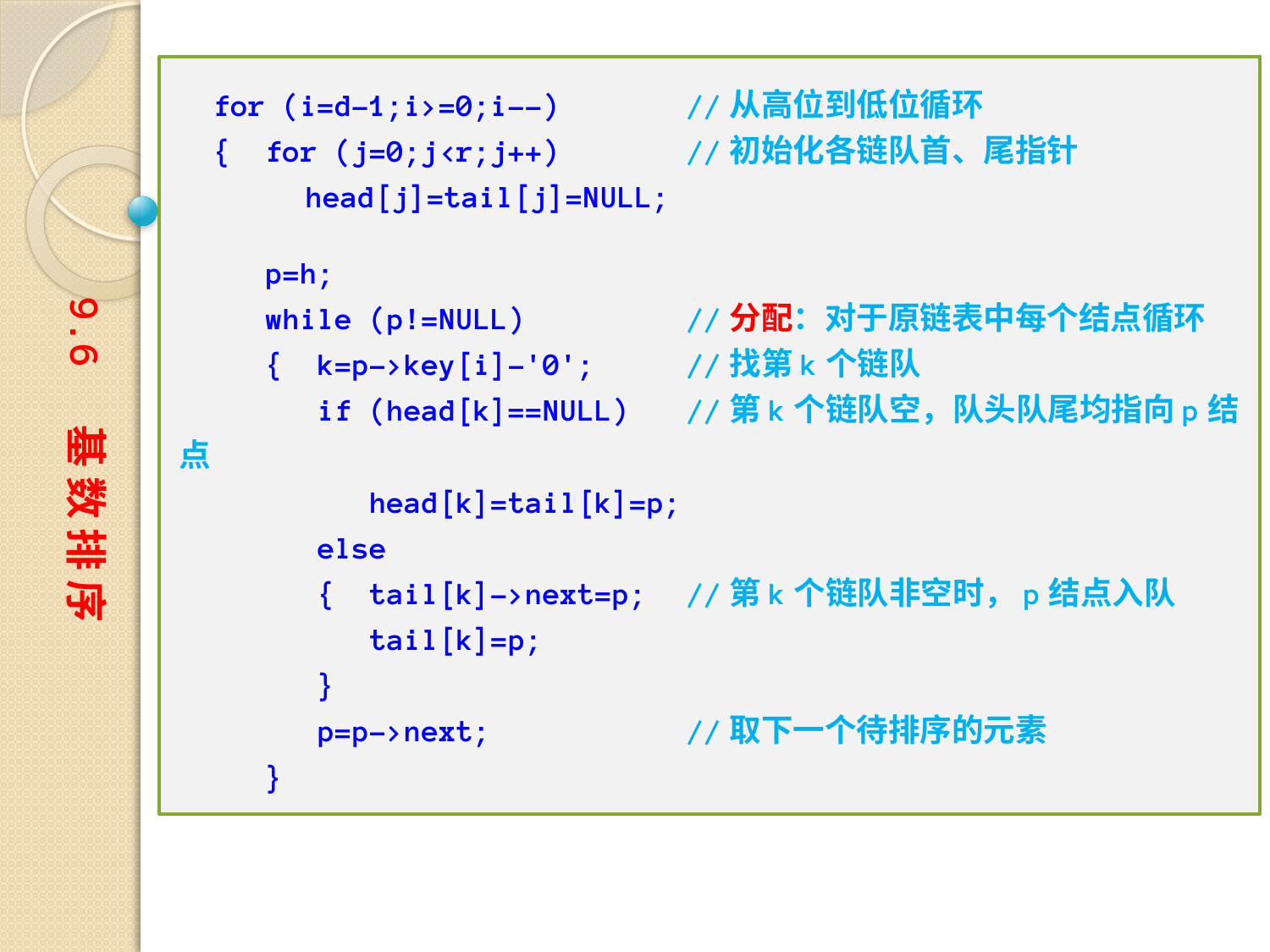

for (i=d-1;i>=0;i--)	//从高位到低位循环
  {  for (j=0;j<r;j++) 	//初始化各链队首、尾指针
	head[j]=tail[j]=NULL;
     p=h;
     while (p!=NULL)	 	//分配：对于原链表中每个结点循环
     {  k=p->key[i]-'0';	//找第k个链队
        if (head[k]==NULL)	//第k个链队空，队头队尾均指向p结点
           head[k]=tail[k]=p;
        else
        {  tail[k]->next=p;	//第k个链队非空时，p结点入队
           tail[k]=p;
        }
        p=p->next;		//取下一个待排序的元素
     }
9.6  基 数 排 序